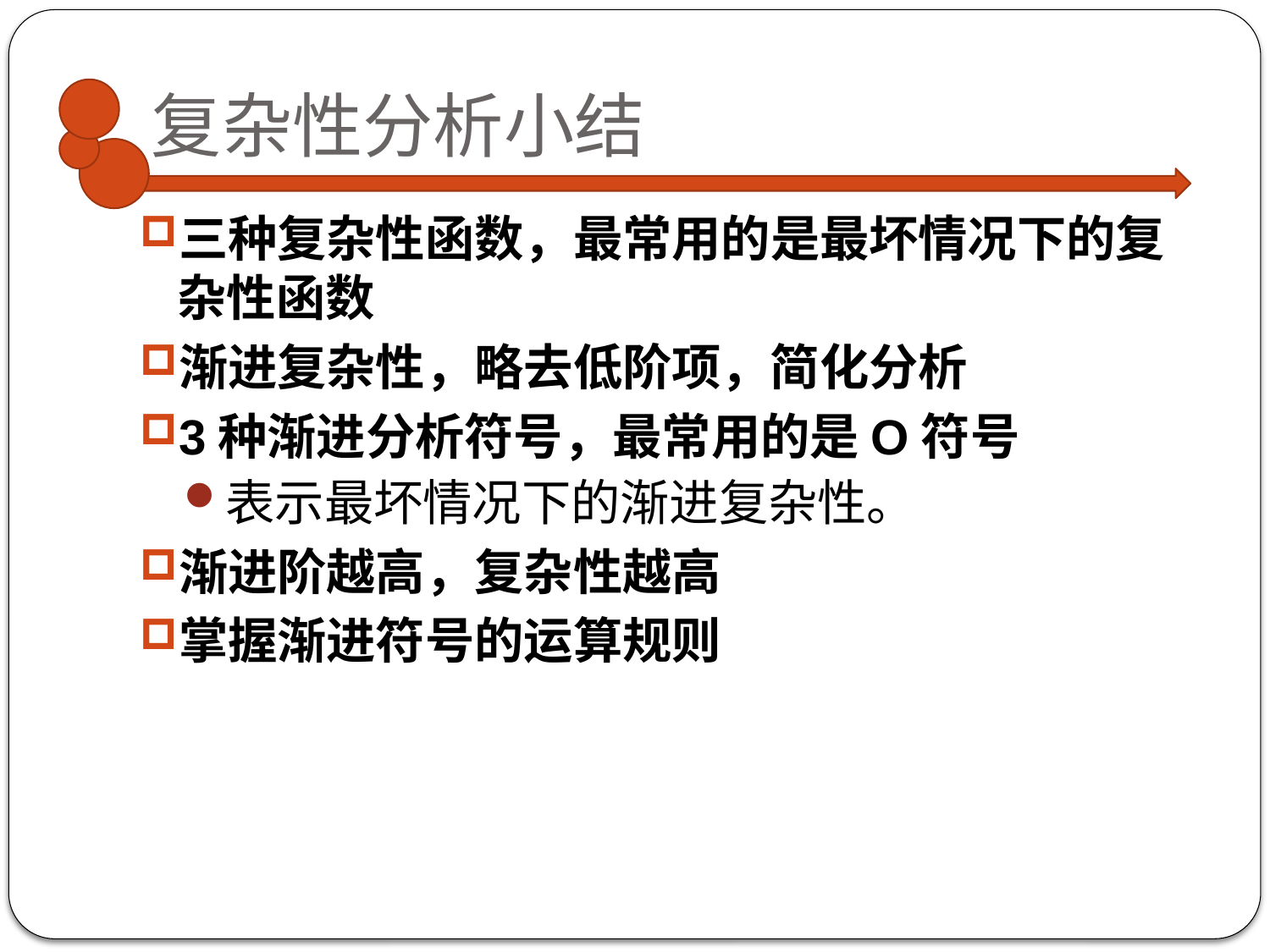

# 复杂性分析小结
三种复杂性函数，最常用的是最坏情况下的复杂性函数
渐进复杂性，略去低阶项，简化分析
3种渐进分析符号，最常用的是O符号
表示最坏情况下的渐进复杂性。
渐进阶越高，复杂性越高
掌握渐进符号的运算规则